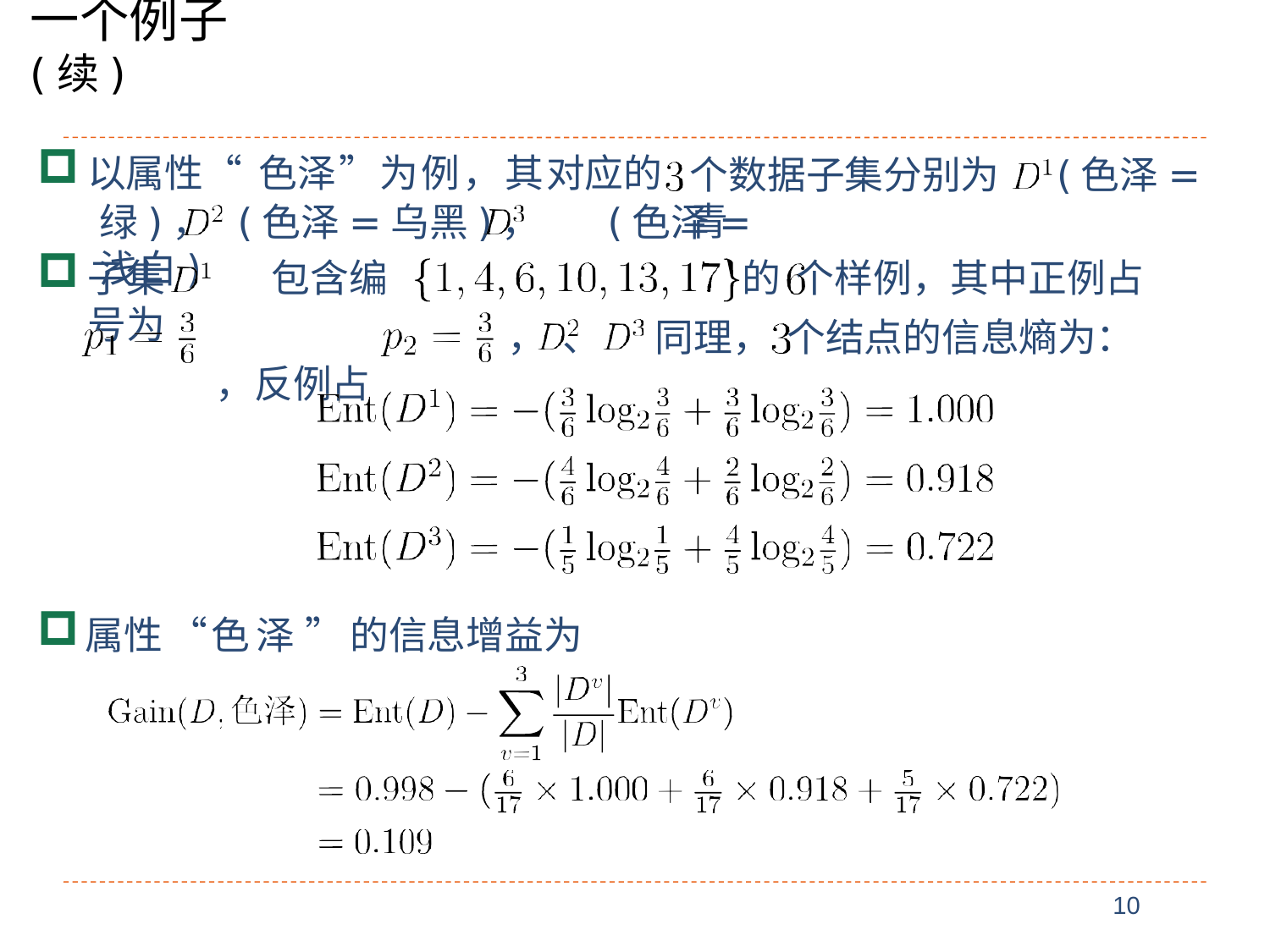

# 一个例子 (续)
以属性“色泽”为例，其对应的
个数据子集分别为	(色泽=青

绿)，	(色泽=乌黑)，	(色泽=浅白)

子集	包含编号为
，反例占
的 个样例，其中正例占
， 、	同理， 个结点的信息熵为：

属性“色泽”的信息增益为